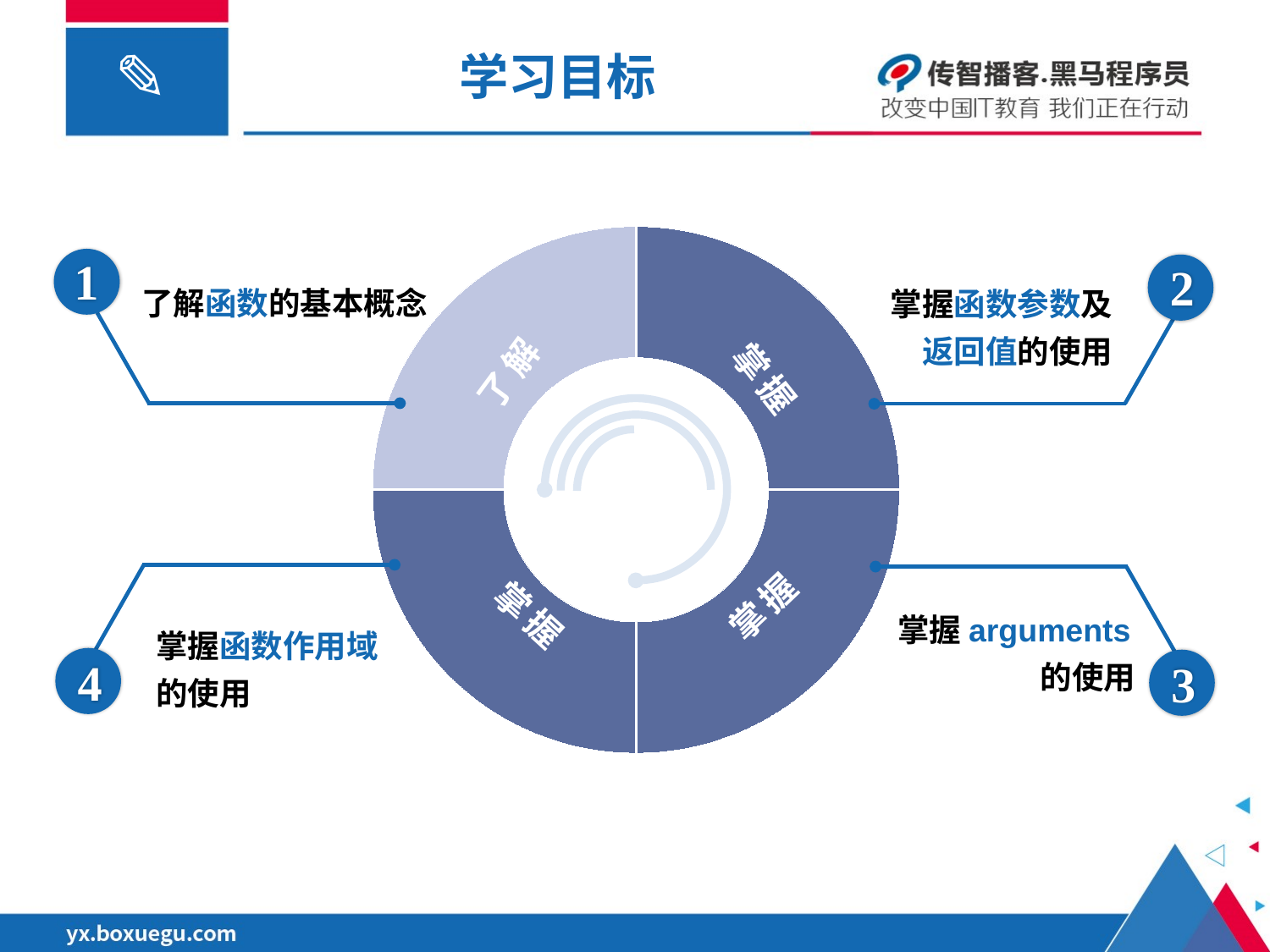

# 学习目标

### Chart

| Category | 销售额 |
|---|---|
| 熟悉知识 | 2.0 |
| 熟悉知识 | 2.0 |
| 熟悉知识 | 2.0 |
| 熟悉知识 | 2.0 |
了解
掌握

掌握
1

了解函数的基本概念
2

掌握函数参数及返回值的使用
4

掌握函数作用域的使用
3

掌握arguments的使用